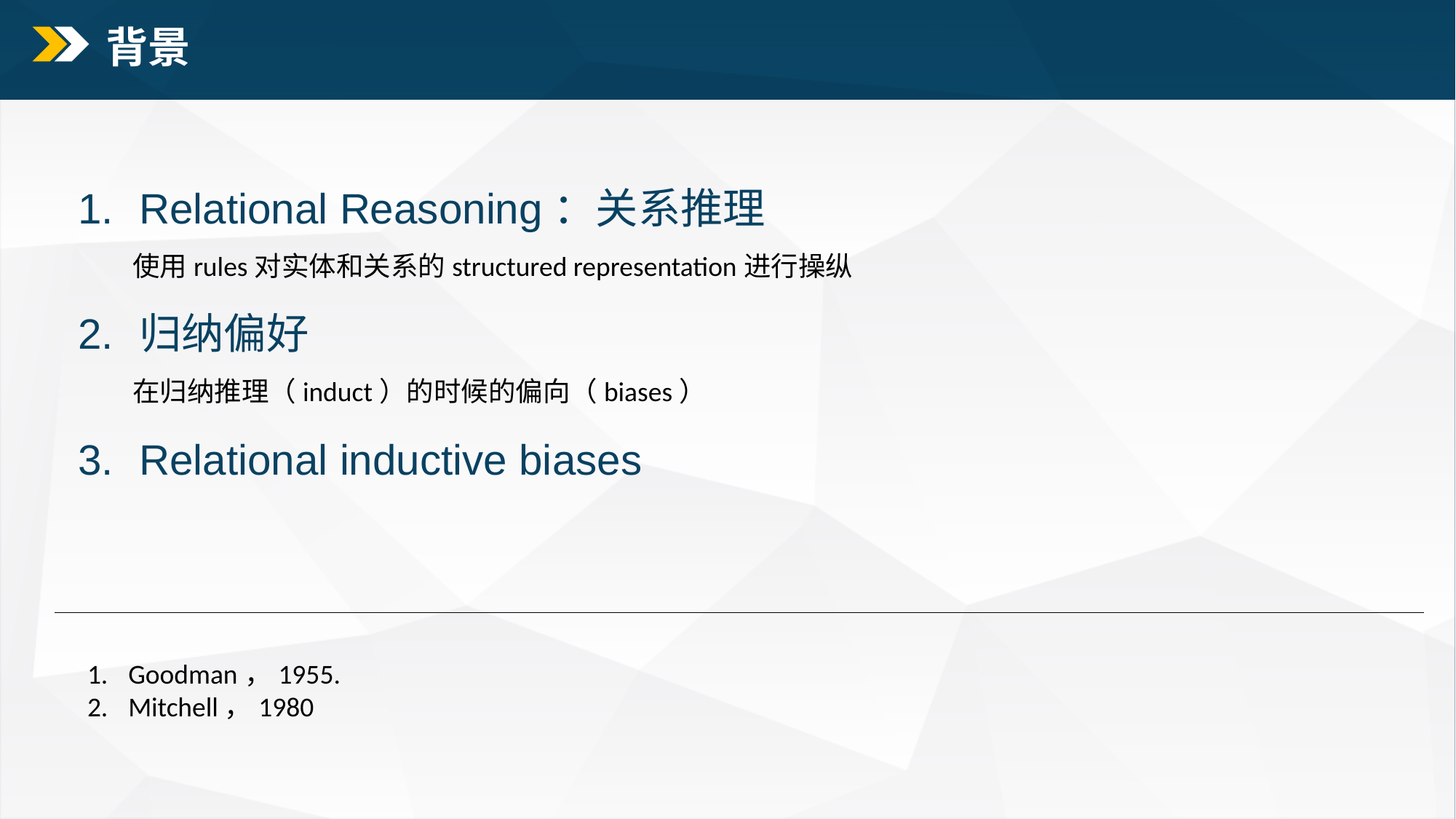

背景

Relational Reasoning：关系推理
使用rules对实体和关系的structured representation进行操纵
归纳偏好
在归纳推理（induct）的时候的偏向（biases）
Relational inductive biases
Goodman，1955.
Mitchell，1980